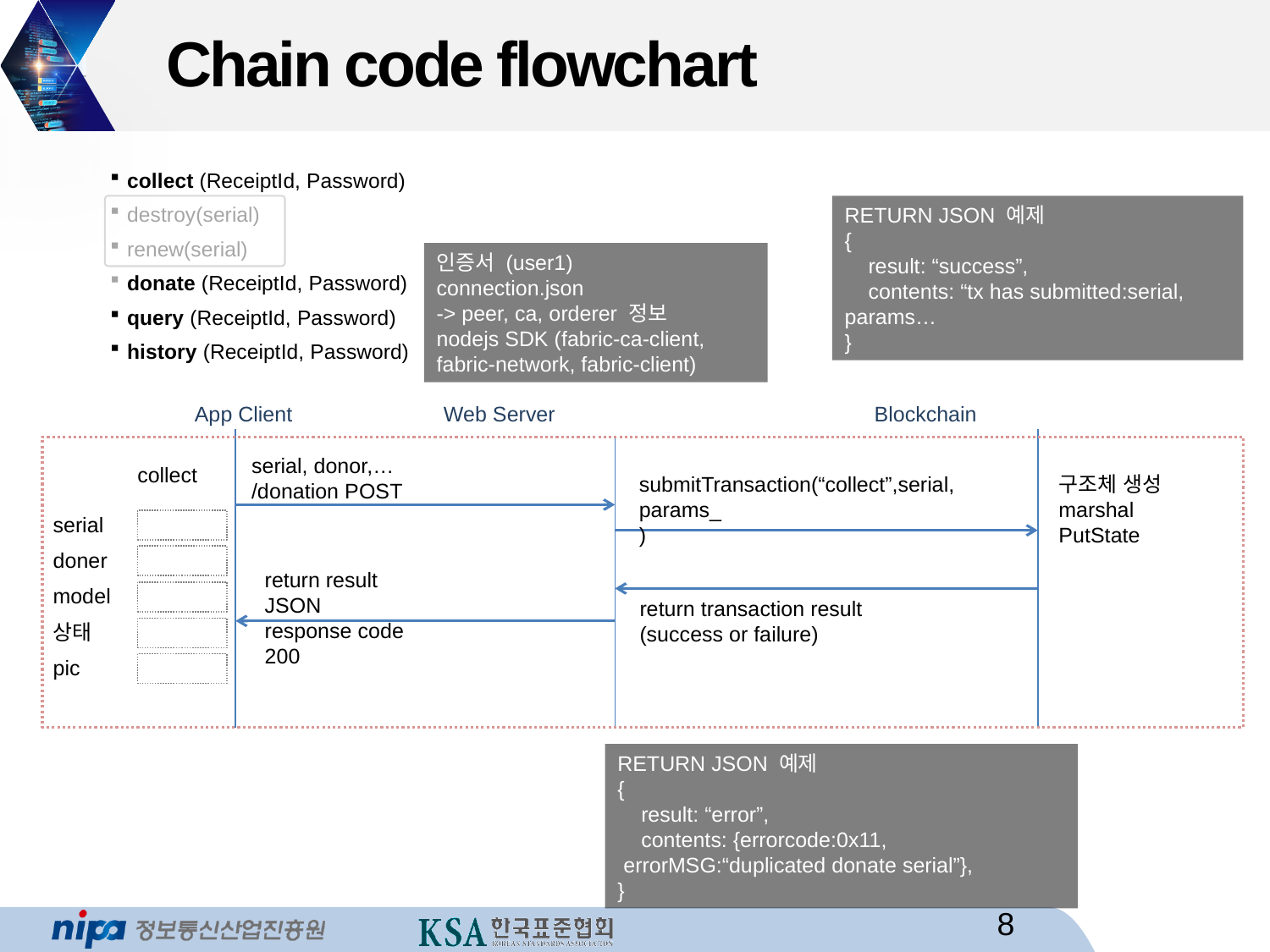

# Chain code flowchart
 collect (ReceiptId, Password)
 destroy(serial)
 renew(serial)
 donate (ReceiptId, Password)
 query (ReceiptId, Password)
 history (ReceiptId, Password)

RETURN JSON 예제
{
    result: “success”,
    contents: “tx has submitted:serial, params…
}
인증서 (user1)
connection.json
-> peer, ca, orderer 정보
nodejs SDK (fabric-ca-client, fabric-network, fabric-client)
App Client
Web Server
Blockchain

serial, donor,…
/donation POST
collect
submitTransaction(“collect”,serial, params_
)
구조체 생성
marshal
PutState
serial

doner

return result
JSON
response code
200
model

return transaction result (success or failure)
상태

pic

RETURN JSON 예제
{
    result: “error”,
    contents: {errorcode:0x11,
 errorMSG:“duplicated donate serial”},
}
8